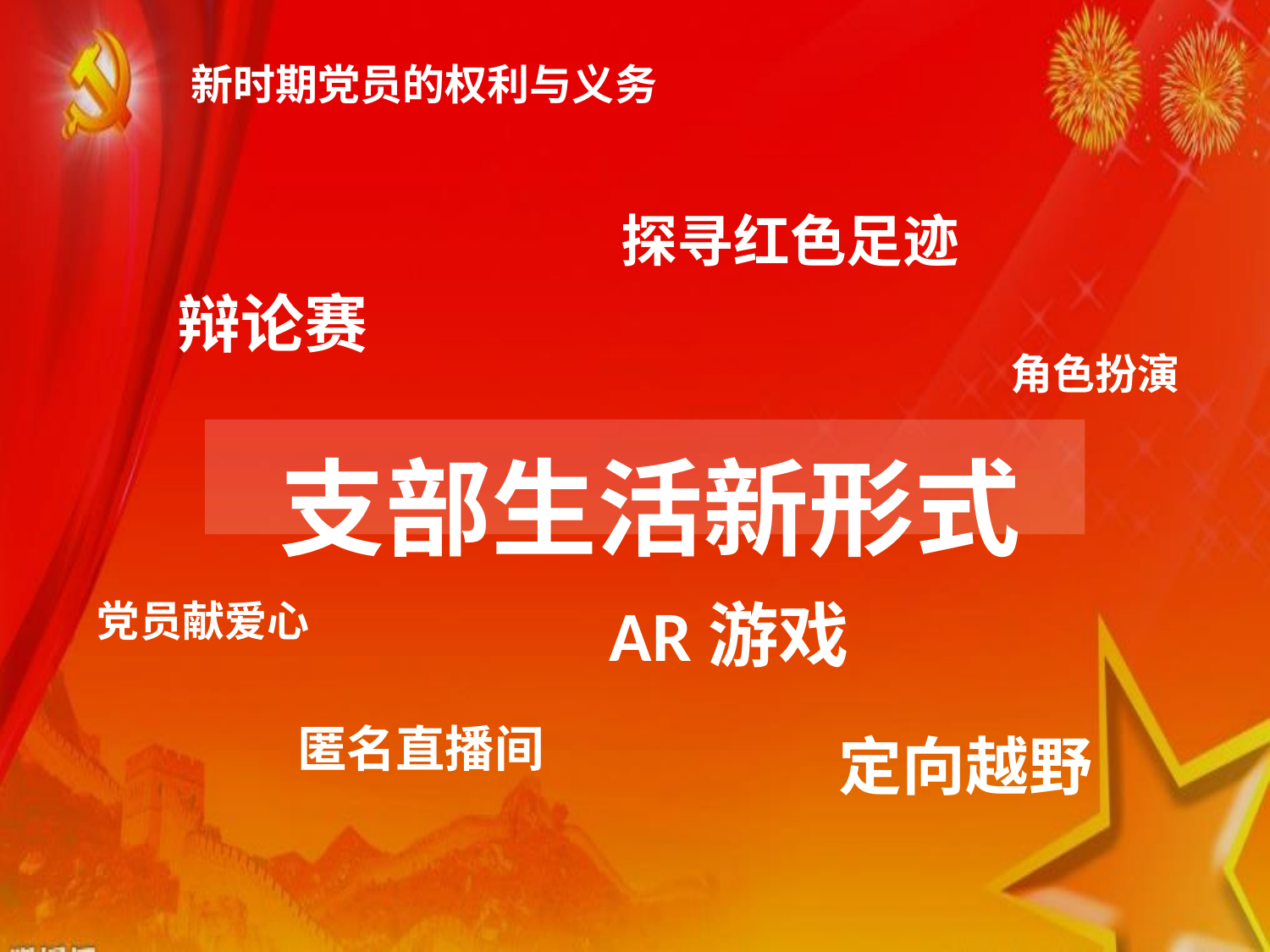

探寻红色足迹
辩论赛

角色扮演
支部生活新形式

AR游戏

党员献爱心
匿名直播间
定向越野